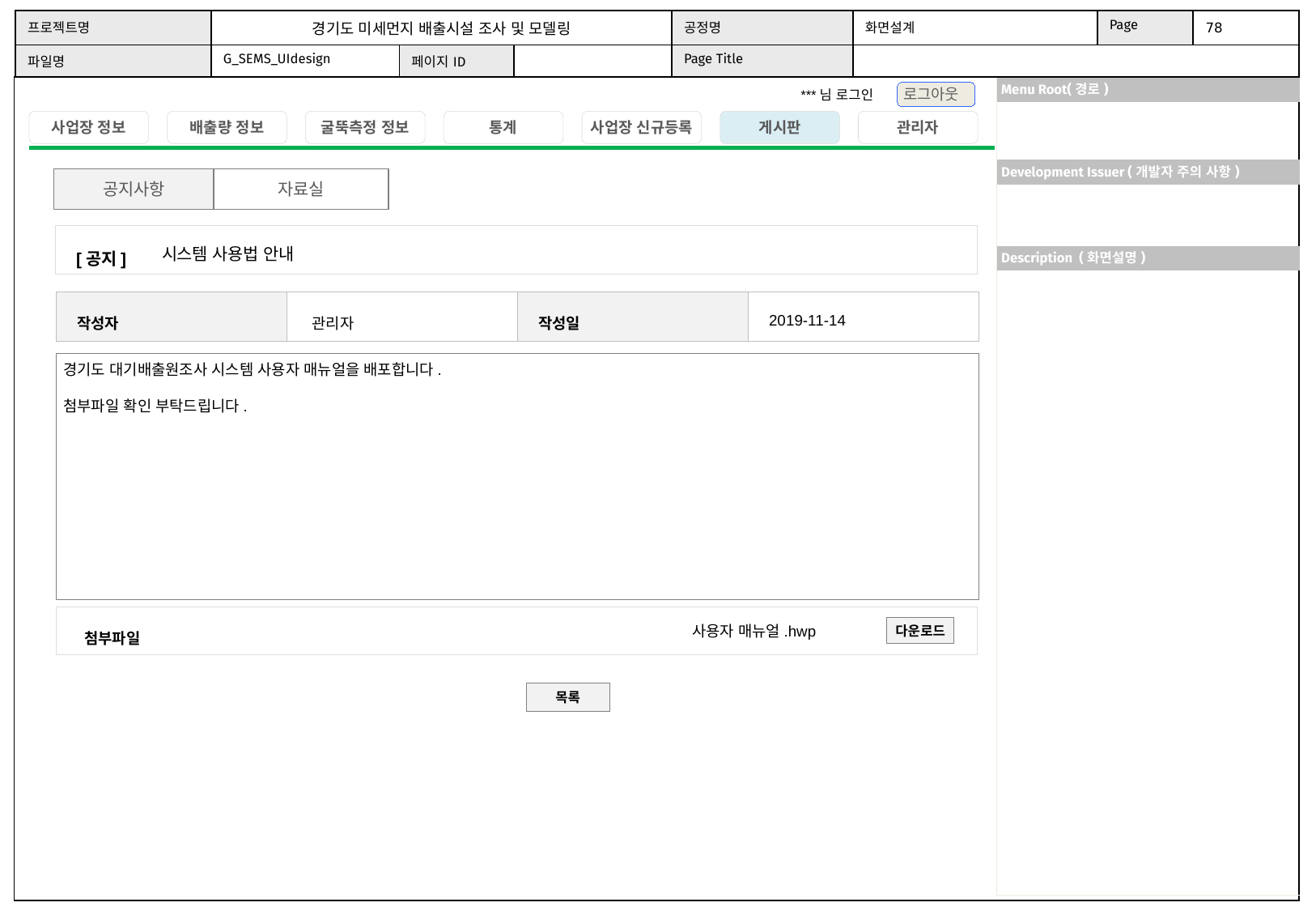

공지사항
자료실

[공지]
시스템 사용법 안내
| 작성자 | 관리자 | 작성일 | 2019-11-14 |
| --- | --- | --- | --- |
경기도 대기배출원조사 시스템 사용자 매뉴얼을 배포합니다.

첨부파일 확인 부탁드립니다.

첨부파일
사용자 매뉴얼.hwp
다운로드
목록